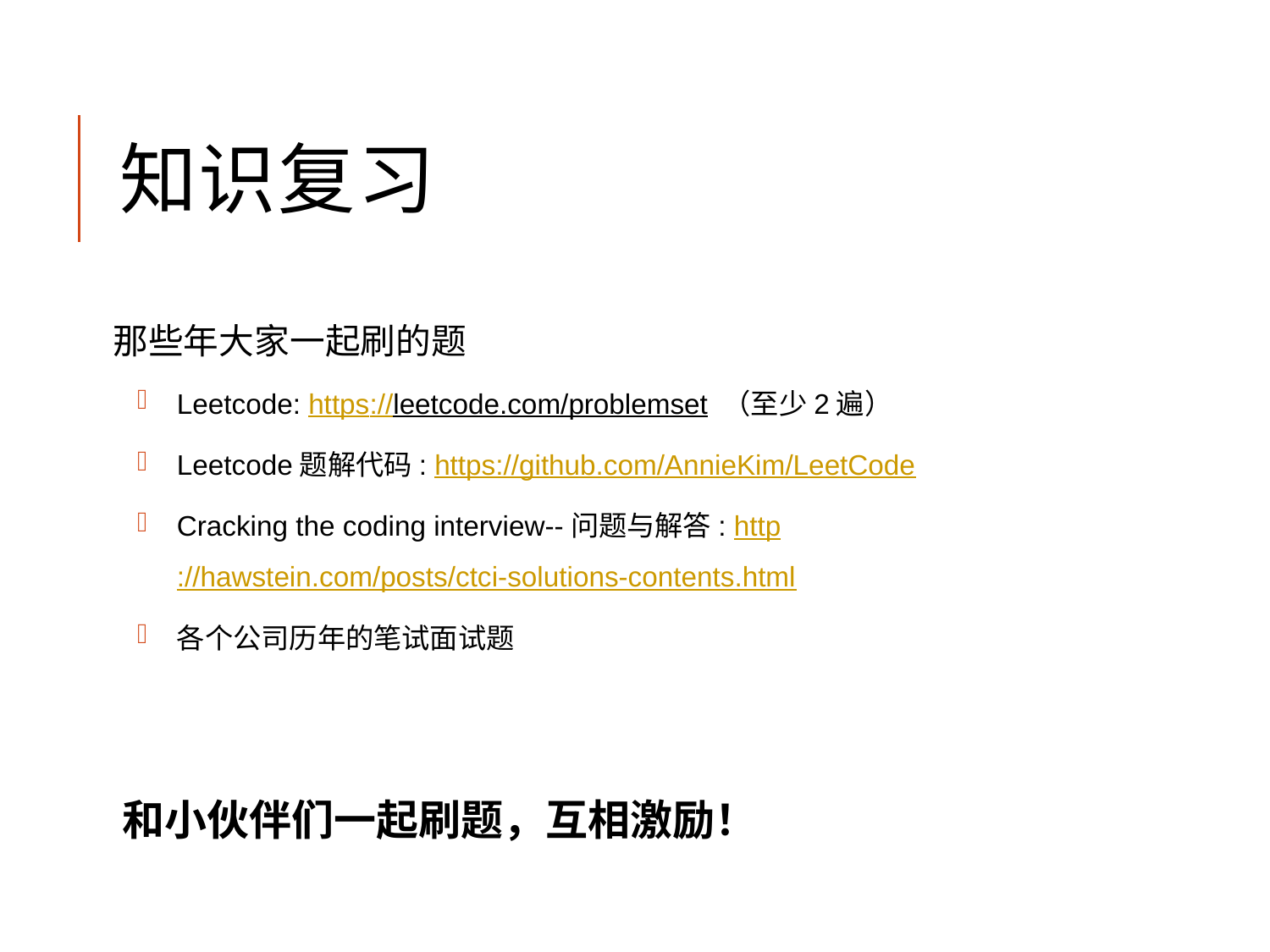

# 知识复习
那些年大家一起刷的题
Leetcode: https://leetcode.com/problemset （至少2遍）
Leetcode题解代码: https://github.com/AnnieKim/LeetCode
Cracking the coding interview--问题与解答: http://hawstein.com/posts/ctci-solutions-contents.html
各个公司历年的笔试面试题

和小伙伴们一起刷题，互相激励！